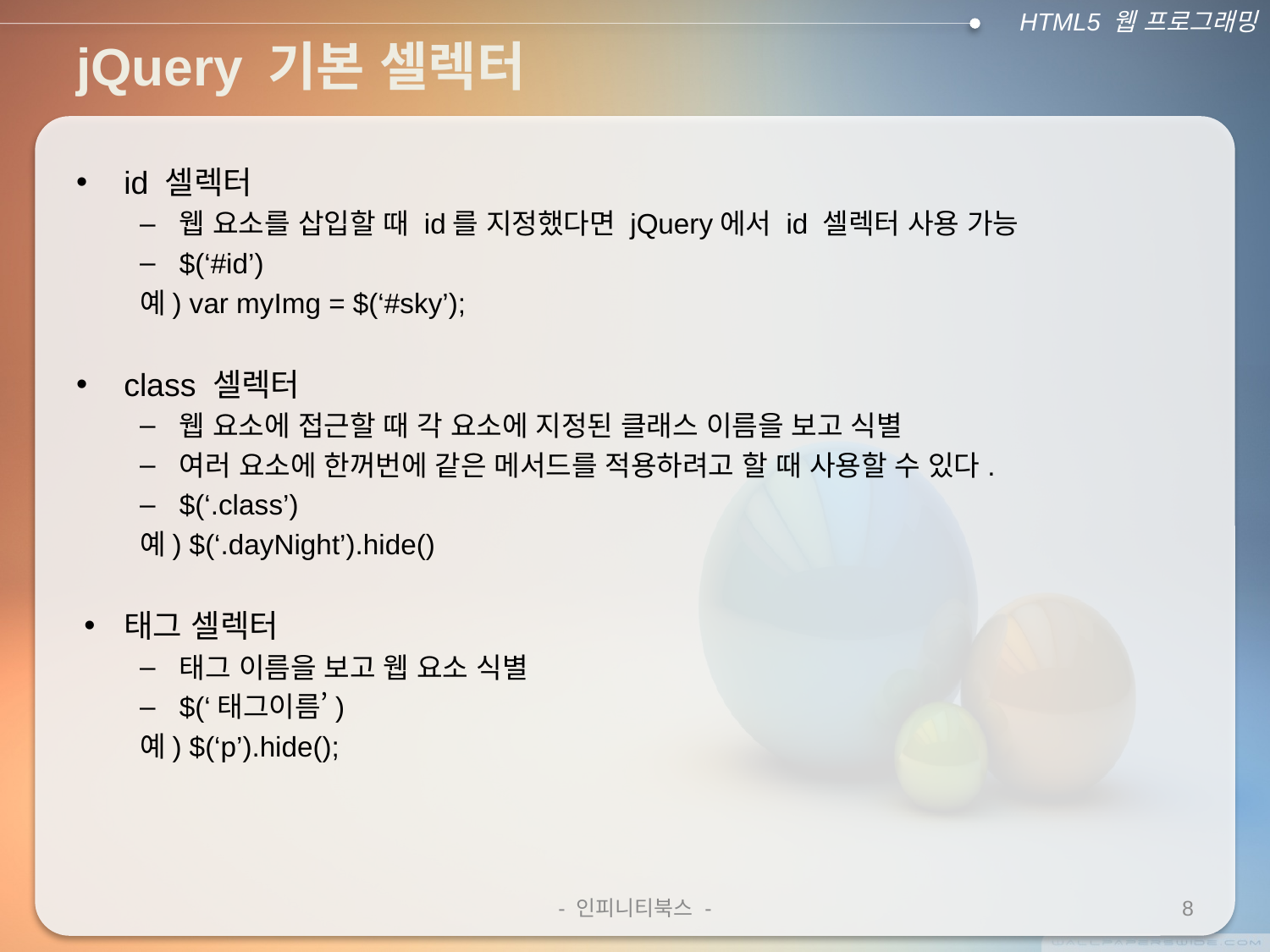

# jQuery 기본 셀렉터
id 셀렉터
웹 요소를 삽입할 때 id를 지정했다면 jQuery에서 id 셀렉터 사용 가능
$(‘#id’)
예) var myImg = $(‘#sky’);

class 셀렉터
웹 요소에 접근할 때 각 요소에 지정된 클래스 이름을 보고 식별
여러 요소에 한꺼번에 같은 메서드를 적용하려고 할 때 사용할 수 있다.
$(‘.class’)
예) $(‘.dayNight’).hide()

태그 셀렉터
태그 이름을 보고 웹 요소 식별
$(‘태그이름’)
예) $(‘p’).hide();
- 인피니티북스 -
8